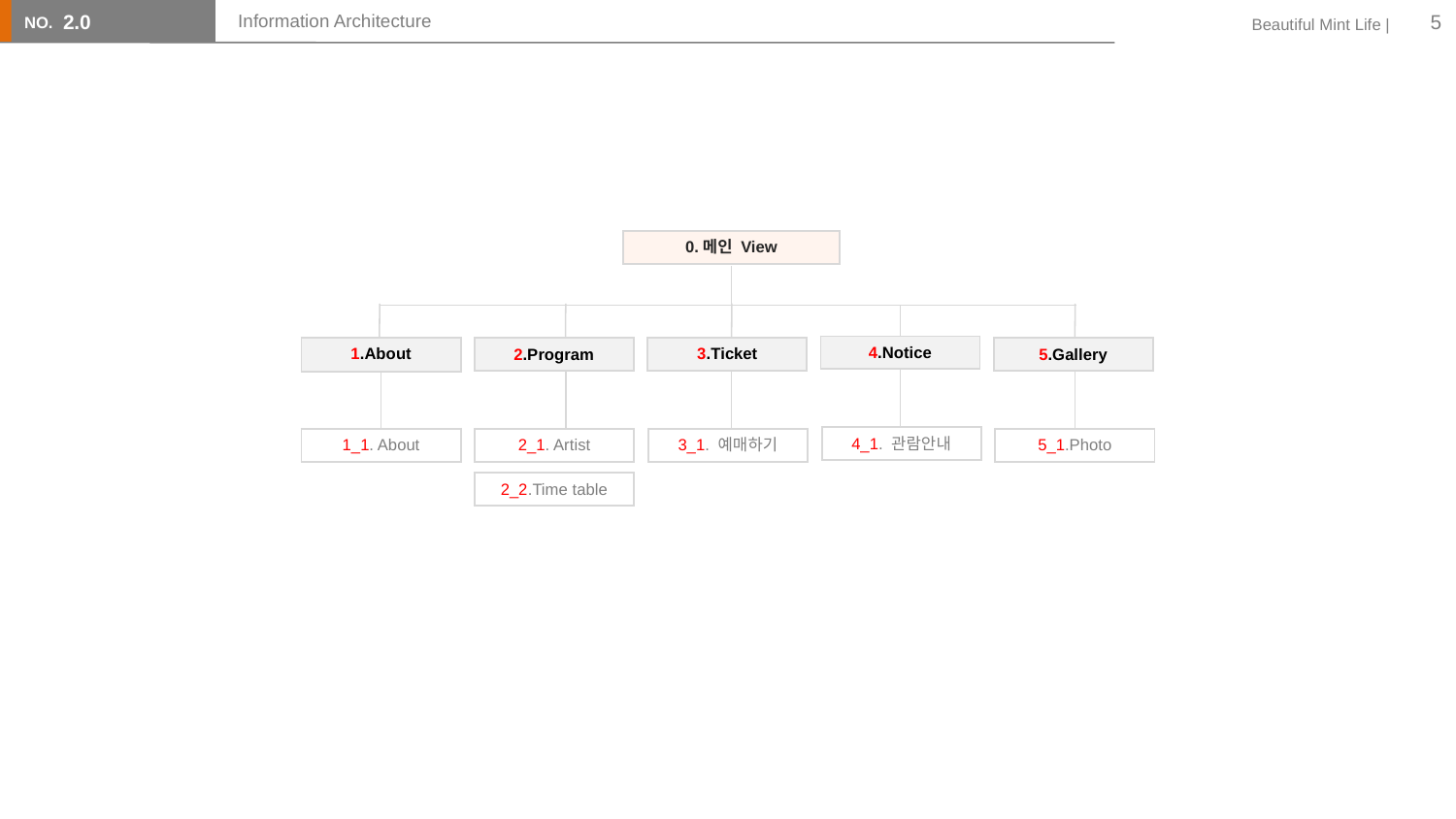

5
2.0
# Information Architecture
| 0.메인 View |
| --- |
| 4.Notice |
| --- |
| 1.About |
| --- |
| 3.Ticket |
| --- |
| 2.Program |
| --- |
| 5.Gallery |
| --- |
| 4\_1. 관람안내 |
| --- |
| 1\_1. About |
| --- |
| 2\_1. Artist |
| --- |
| 3\_1. 예매하기 |
| --- |
| 5\_1.Photo |
| --- |
| 2\_2.Time table |
| --- |